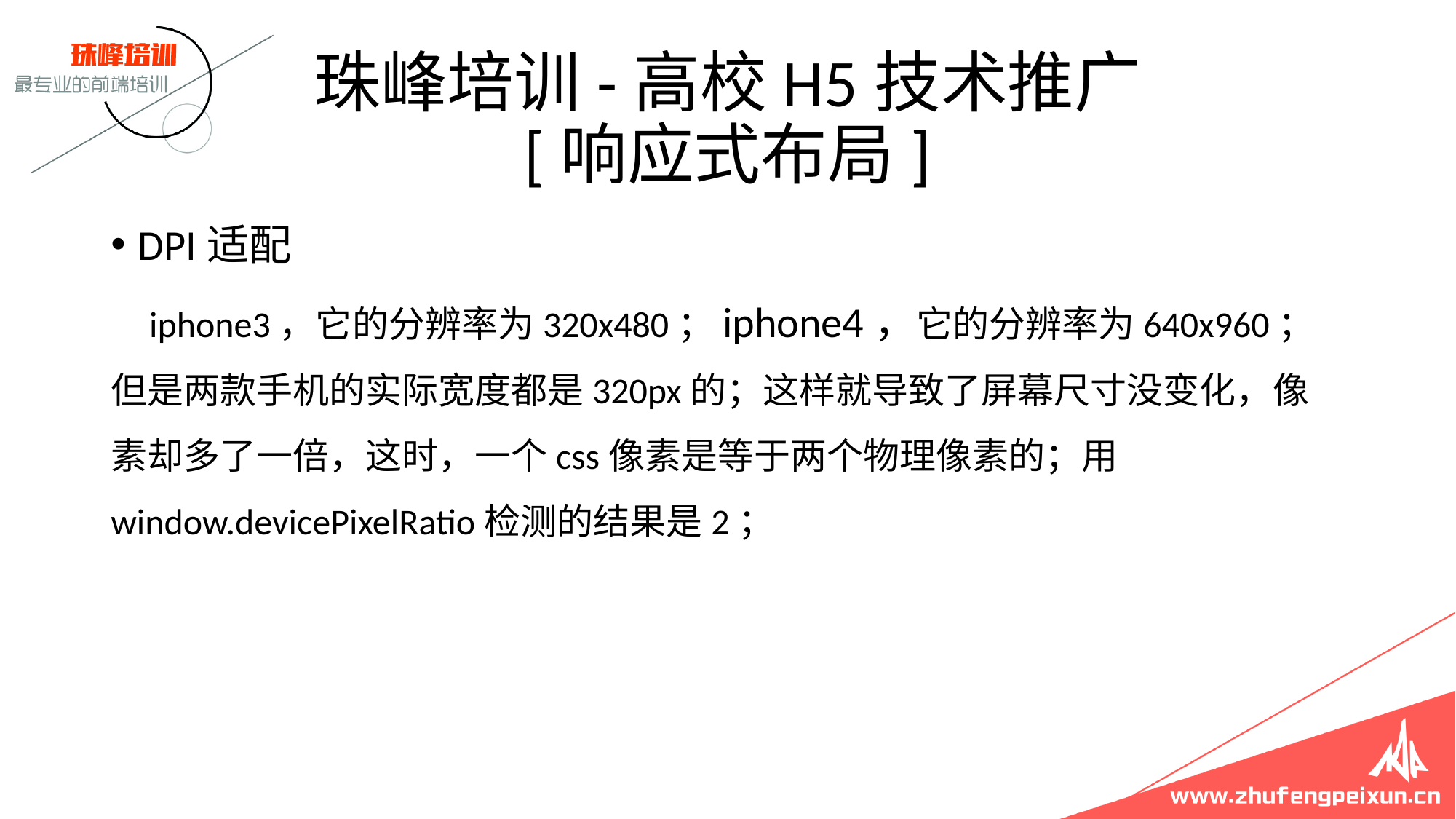

# 珠峰培训-高校H5技术推广 [响应式布局]
DPI适配
    iphone3，它的分辨率为320x480；iphone4，它的分辨率为640x960；但是两款手机的实际宽度都是320px的；这样就导致了屏幕尺寸没变化，像素却多了一倍，这时，一个css像素是等于两个物理像素的；用window.devicePixelRatio检测的结果是2；